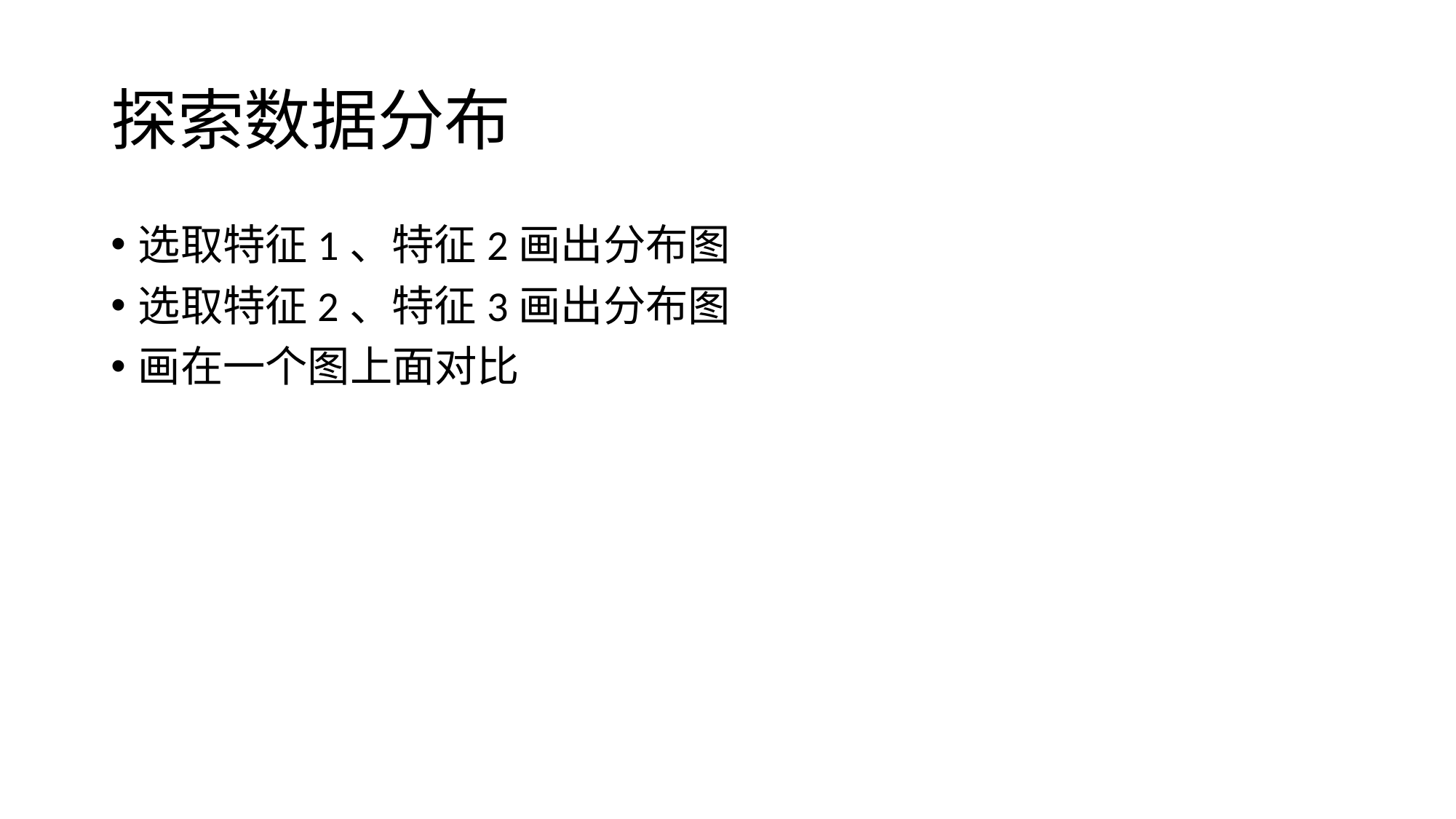

# 探索数据分布
选取特征1、特征2画出分布图
选取特征2、特征3画出分布图
画在一个图上面对比